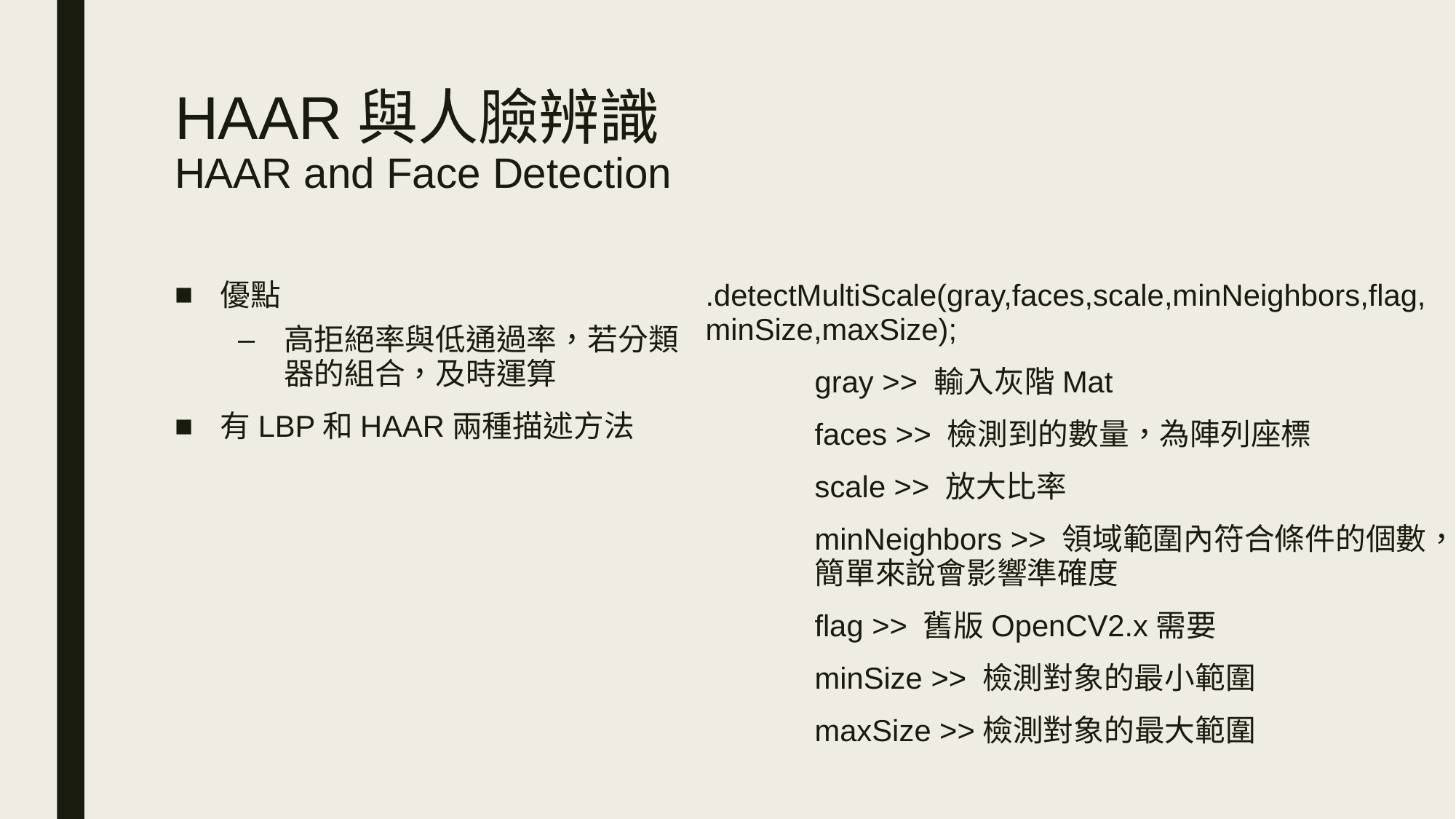

# HAAR與人臉辨識 HAAR and Face Detection
優點
高拒絕率與低通過率，若分類器的組合，及時運算
有LBP和HAAR兩種描述方法

.detectMultiScale(gray,faces,scale,minNeighbors,flag,minSize,maxSize);
	gray >> 輸入灰階Mat
	faces >> 檢測到的數量，為陣列座標
	scale >> 放大比率
	minNeighbors >> 領域範圍內符合條件的個數，	簡單來說會影響準確度
	flag >> 舊版OpenCV2.x需要
	minSize >> 檢測對象的最小範圍
	maxSize >>檢測對象的最大範圍